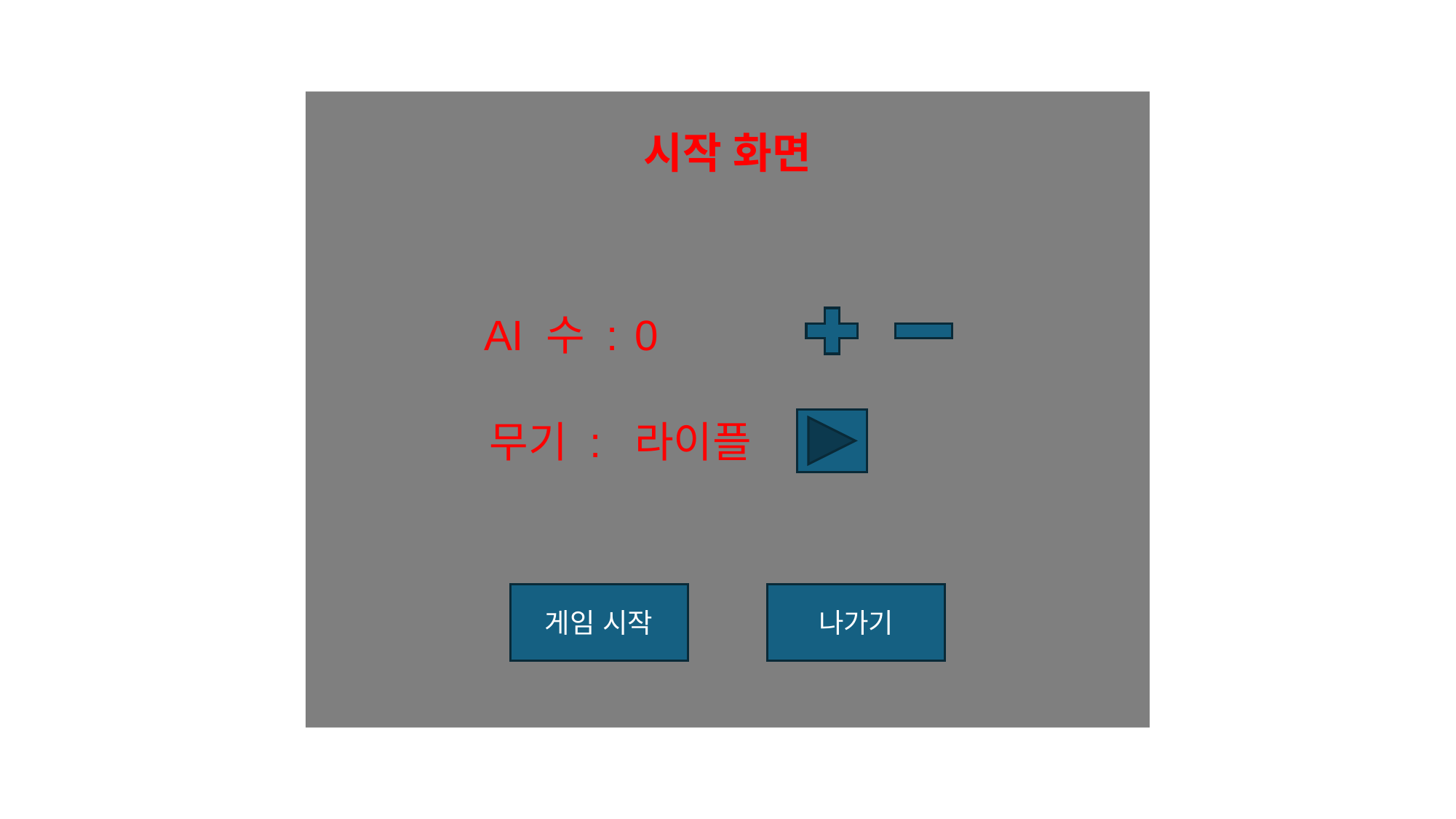

시작 화면

AI 수 :
0
무기 :
라이플

게임 시작
나가기